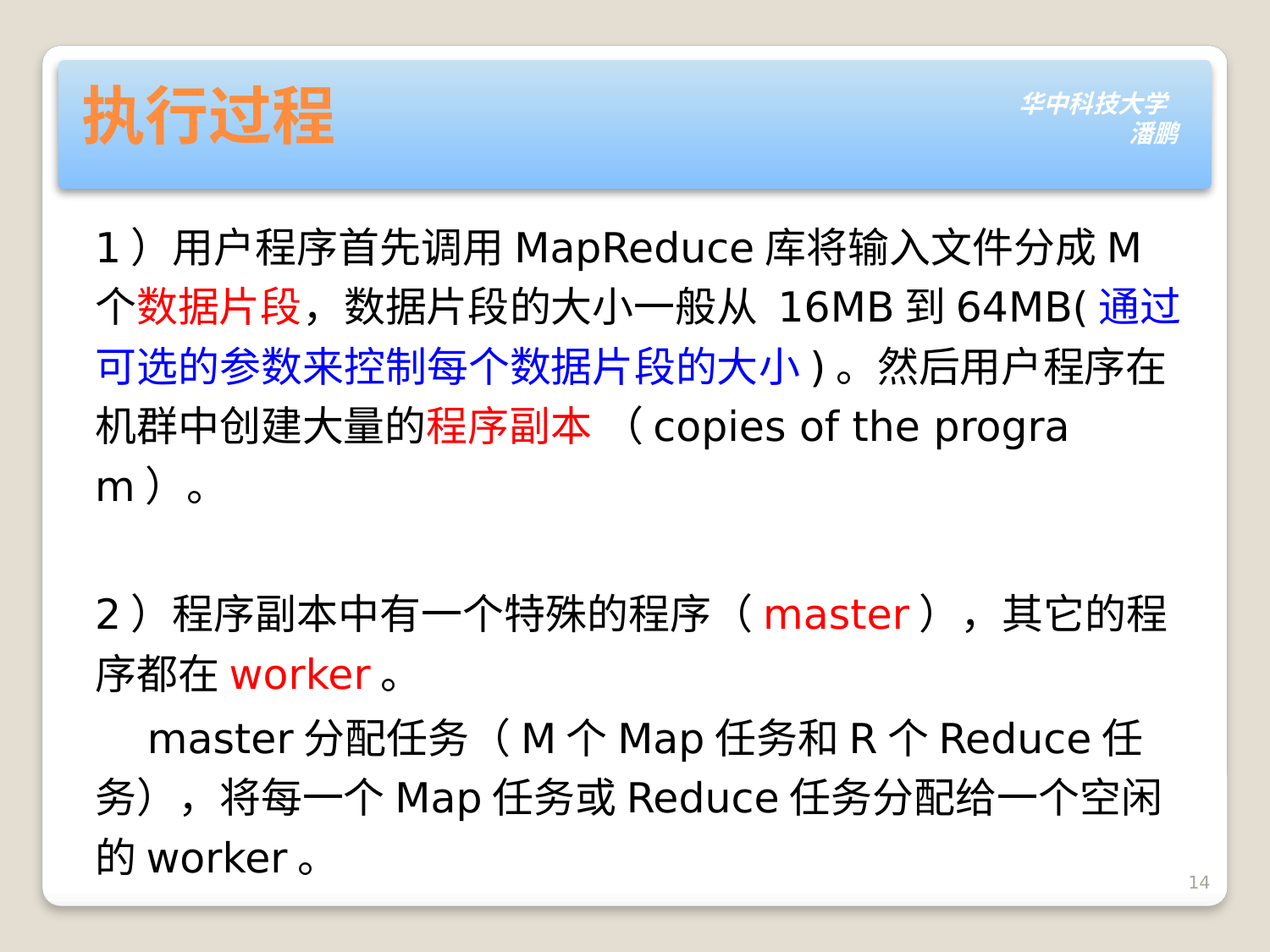

# 执行过程
1）用户程序首先调用MapReduce库将输入文件分成M个数据片段，数据片段的大小一般从 16MB到64MB(通过可选的参数来控制每个数据片段的大小)。然后用户程序在机群中创建大量的程序副本 （copies of the program）。

2）程序副本中有一个特殊的程序（master），其它的程序都在worker。
    master分配任务（M个Map任务和R个Reduce任务），将每一个Map任务或Reduce任务分配给一个空闲的worker。
14